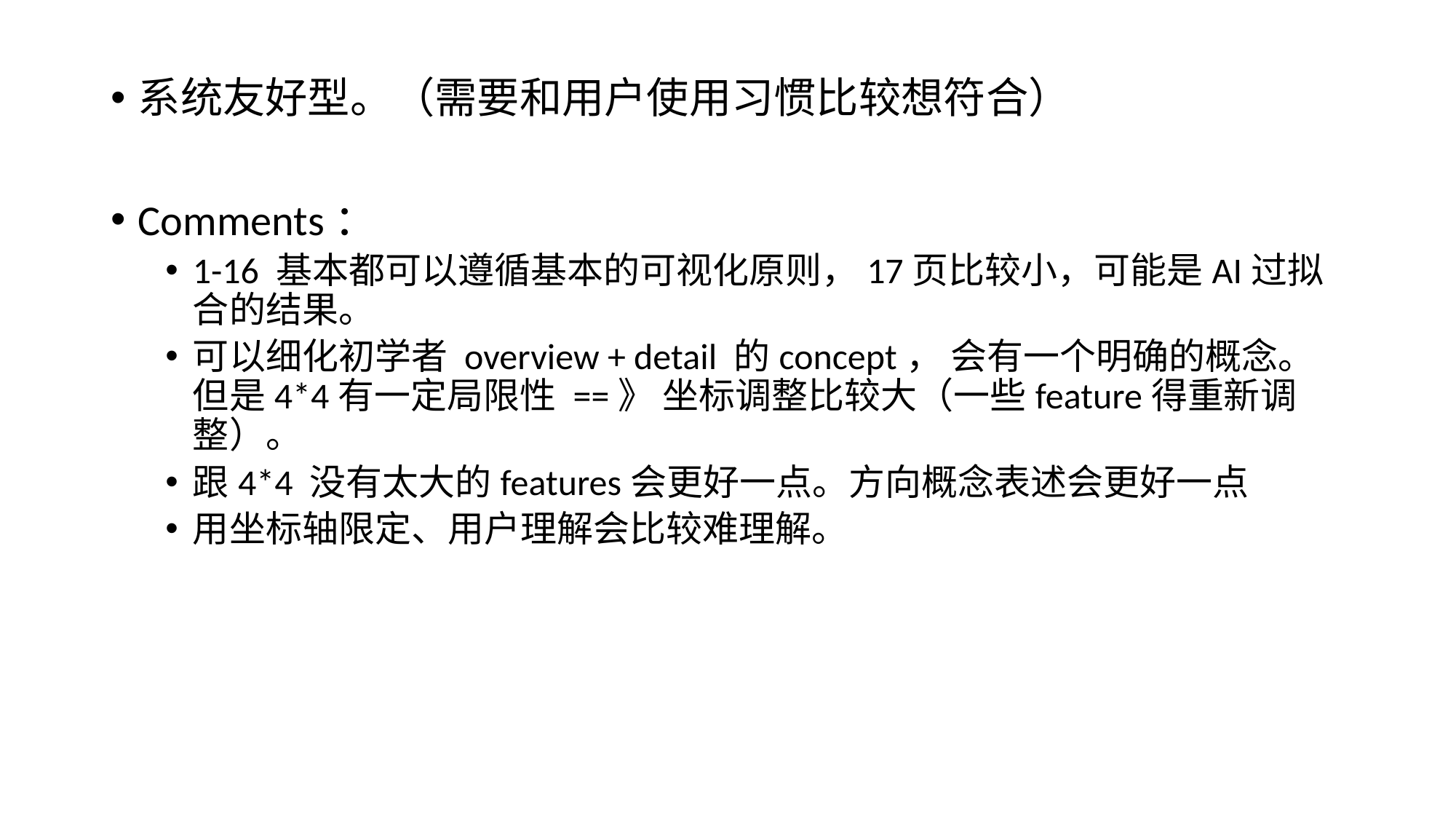

系统友好型。（需要和用户使用习惯比较想符合）

Comments：
1-16 基本都可以遵循基本的可视化原则，17页比较小，可能是AI过拟合的结果。
可以细化初学者 overview + detail 的concept， 会有一个明确的概念。但是4*4有一定局限性 ==》 坐标调整比较大（一些feature得重新调整）。
跟4*4 没有太大的features会更好一点。方向概念表述会更好一点
用坐标轴限定、用户理解会比较难理解。